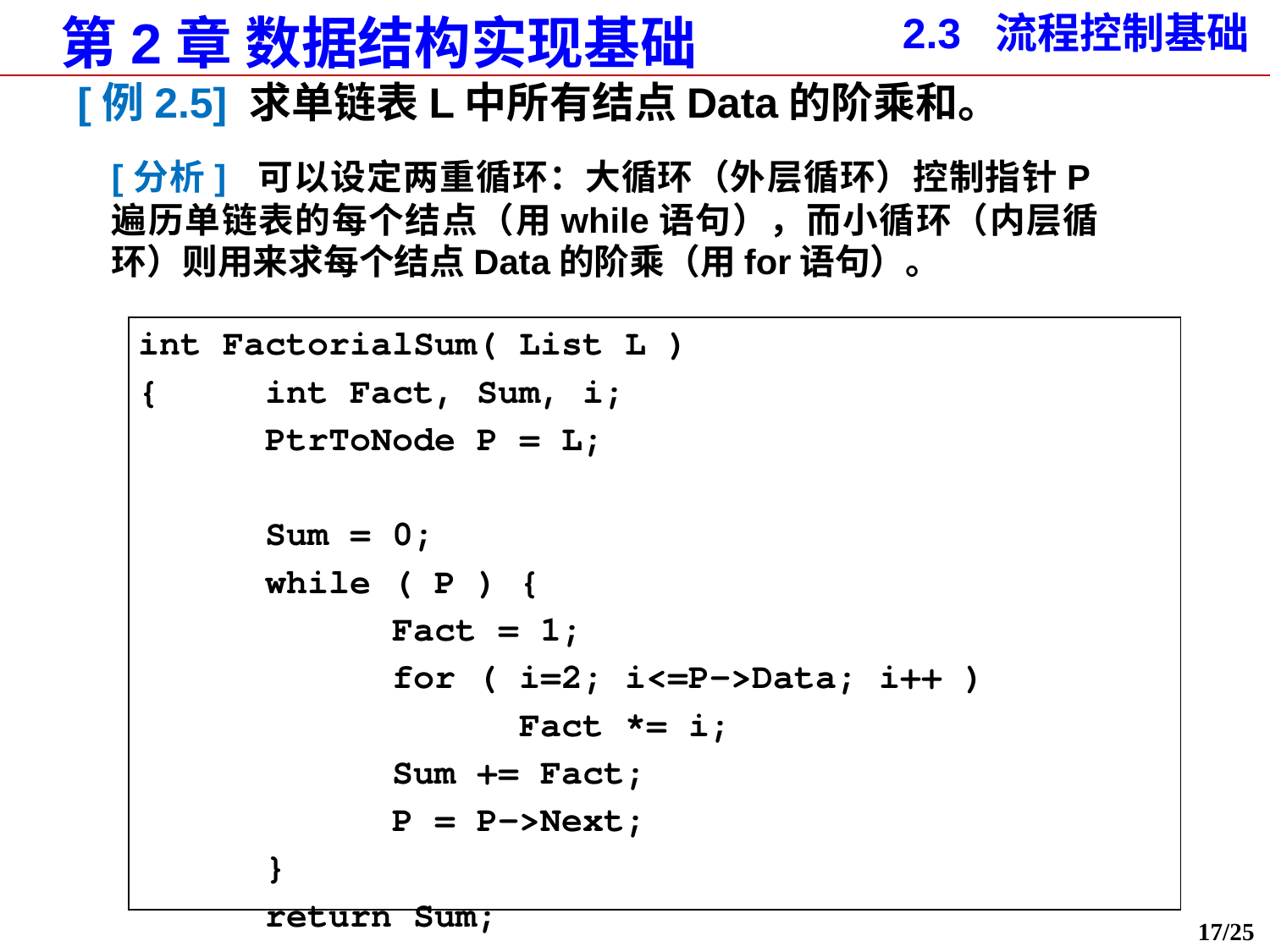

2.3  流程控制基础
[例2.5] 求单链表L中所有结点Data的阶乘和。
[分析]  可以设定两重循环：大循环（外层循环）控制指针P遍历单链表的每个结点（用while语句），而小循环（内层循环）则用来求每个结点Data的阶乘（用for语句）。
| int FactorialSum( List L ) { int Fact, Sum, i; PtrToNode P = L; Sum = 0; while ( P ) { Fact = 1; for ( i=2; i<=P->Data; i++ ) Fact \*= i; Sum += Fact; P = P->Next; } return Sum; } |
| --- |
17/25